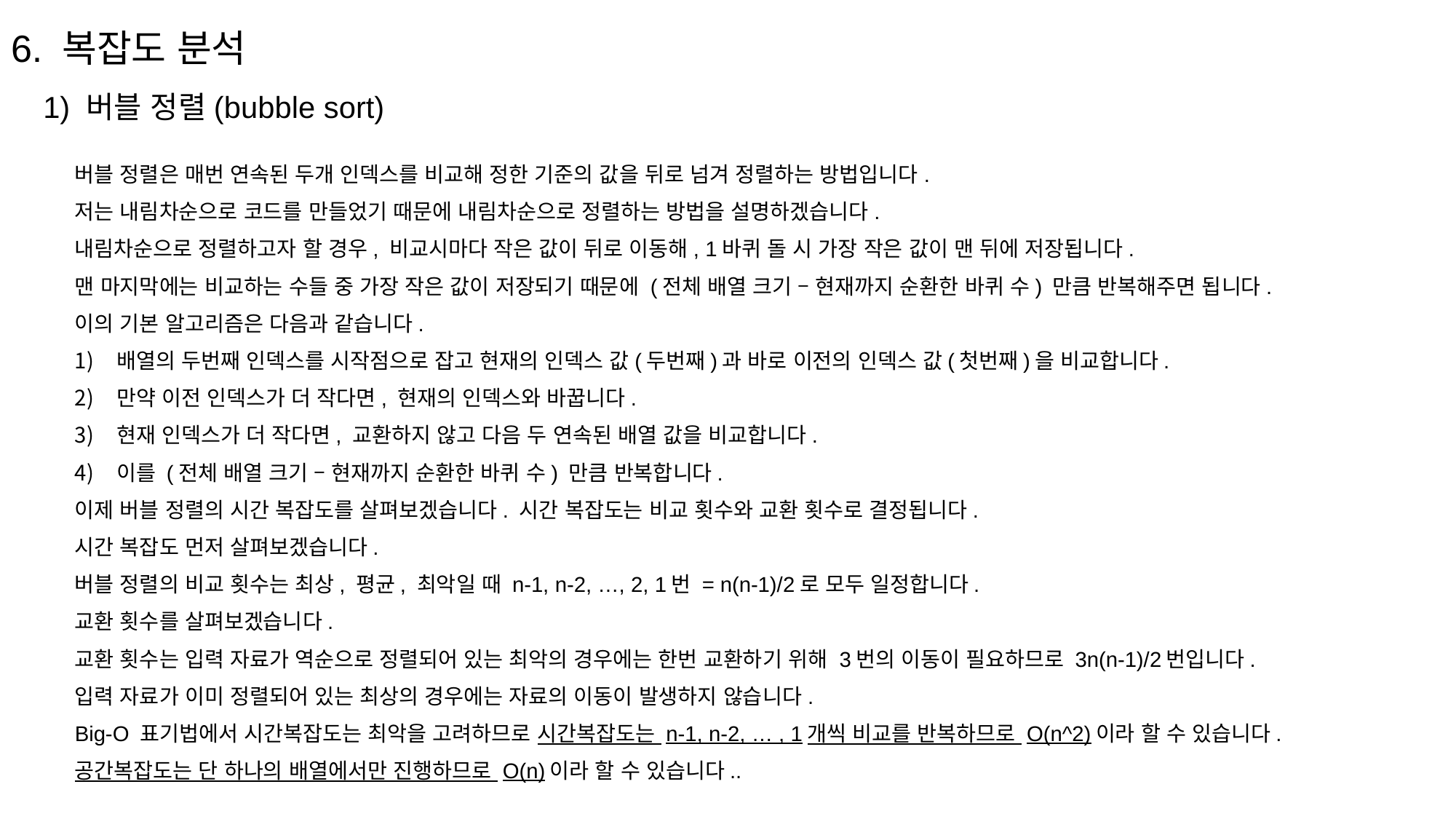

# 6. 복잡도 분석
1) 버블 정렬(bubble sort)
버블 정렬은 매번 연속된 두개 인덱스를 비교해 정한 기준의 값을 뒤로 넘겨 정렬하는 방법입니다.
저는 내림차순으로 코드를 만들었기 때문에 내림차순으로 정렬하는 방법을 설명하겠습니다.
내림차순으로 정렬하고자 할 경우, 비교시마다 작은 값이 뒤로 이동해, 1바퀴 돌 시 가장 작은 값이 맨 뒤에 저장됩니다.
맨 마지막에는 비교하는 수들 중 가장 작은 값이 저장되기 때문에 (전체 배열 크기 – 현재까지 순환한 바퀴 수) 만큼 반복해주면 됩니다.
이의 기본 알고리즘은 다음과 같습니다.
배열의 두번째 인덱스를 시작점으로 잡고 현재의 인덱스 값(두번째)과 바로 이전의 인덱스 값(첫번째)을 비교합니다.
만약 이전 인덱스가 더 작다면, 현재의 인덱스와 바꿉니다.
현재 인덱스가 더 작다면, 교환하지 않고 다음 두 연속된 배열 값을 비교합니다.
이를 (전체 배열 크기 – 현재까지 순환한 바퀴 수) 만큼 반복합니다.
이제 버블 정렬의 시간 복잡도를 살펴보겠습니다. 시간 복잡도는 비교 횟수와 교환 횟수로 결정됩니다.
시간 복잡도 먼저 살펴보겠습니다.
버블 정렬의 비교 횟수는 최상, 평균, 최악일 때 n-1, n-2, …, 2, 1번 = n(n-1)/2로 모두 일정합니다.
교환 횟수를 살펴보겠습니다.
교환 횟수는 입력 자료가 역순으로 정렬되어 있는 최악의 경우에는 한번 교환하기 위해 3번의 이동이 필요하므로 3n(n-1)/2번입니다.
입력 자료가 이미 정렬되어 있는 최상의 경우에는 자료의 이동이 발생하지 않습니다.
Big-O 표기법에서 시간복잡도는 최악을 고려하므로 시간복잡도는 n-1, n-2, … , 1개씩 비교를 반복하므로 O(n^2)이라 할 수 있습니다.
공간복잡도는 단 하나의 배열에서만 진행하므로 O(n)이라 할 수 있습니다..